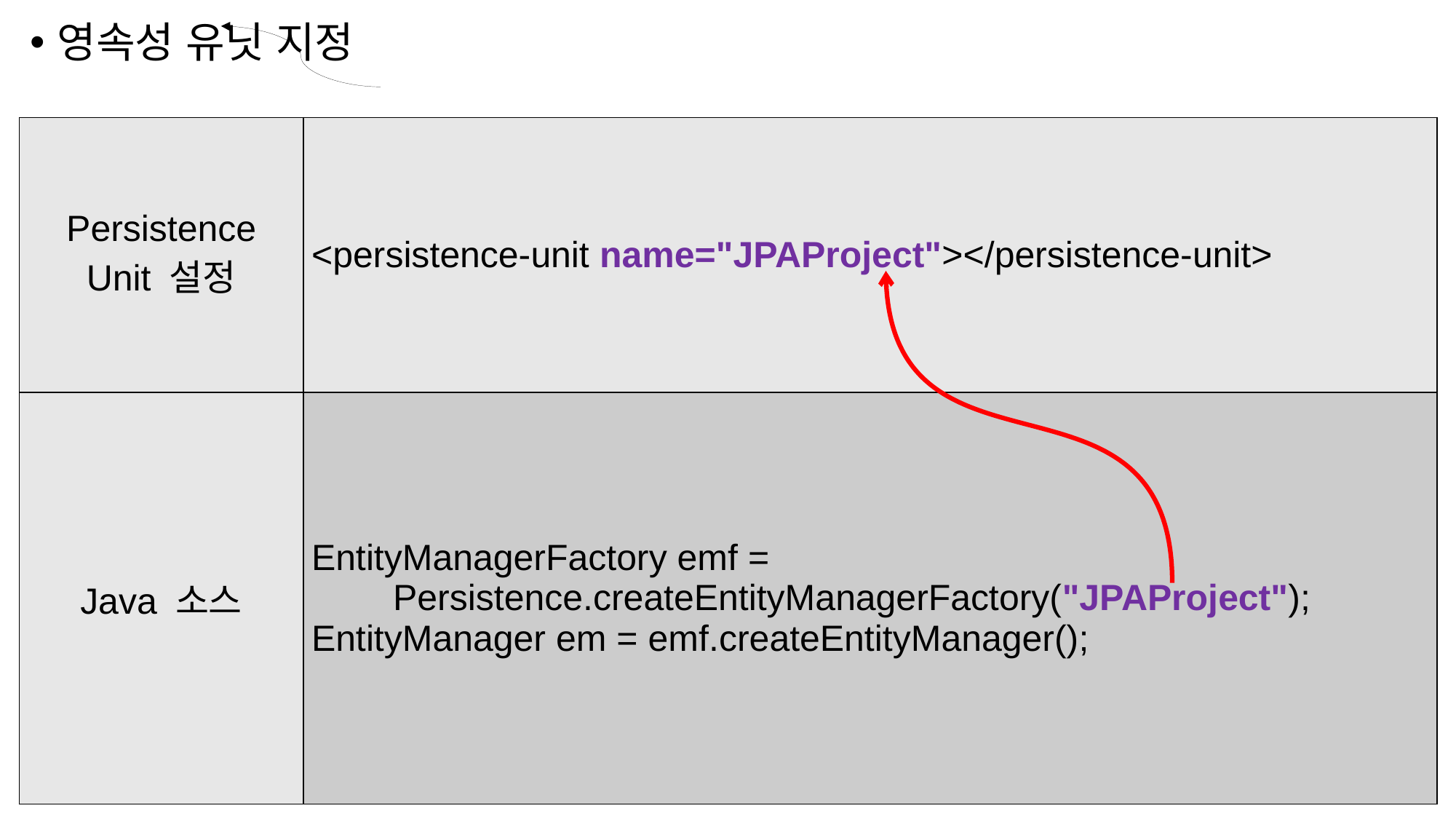

영속성 유닛 지정
| Persistence Unit 설정 | <persistence-unit name="JPAProject"></persistence-unit> |
| --- | --- |
| Java 소스 | EntityManagerFactory emf = Persistence.createEntityManagerFactory("JPAProject"); EntityManager em = emf.createEntityManager(); |